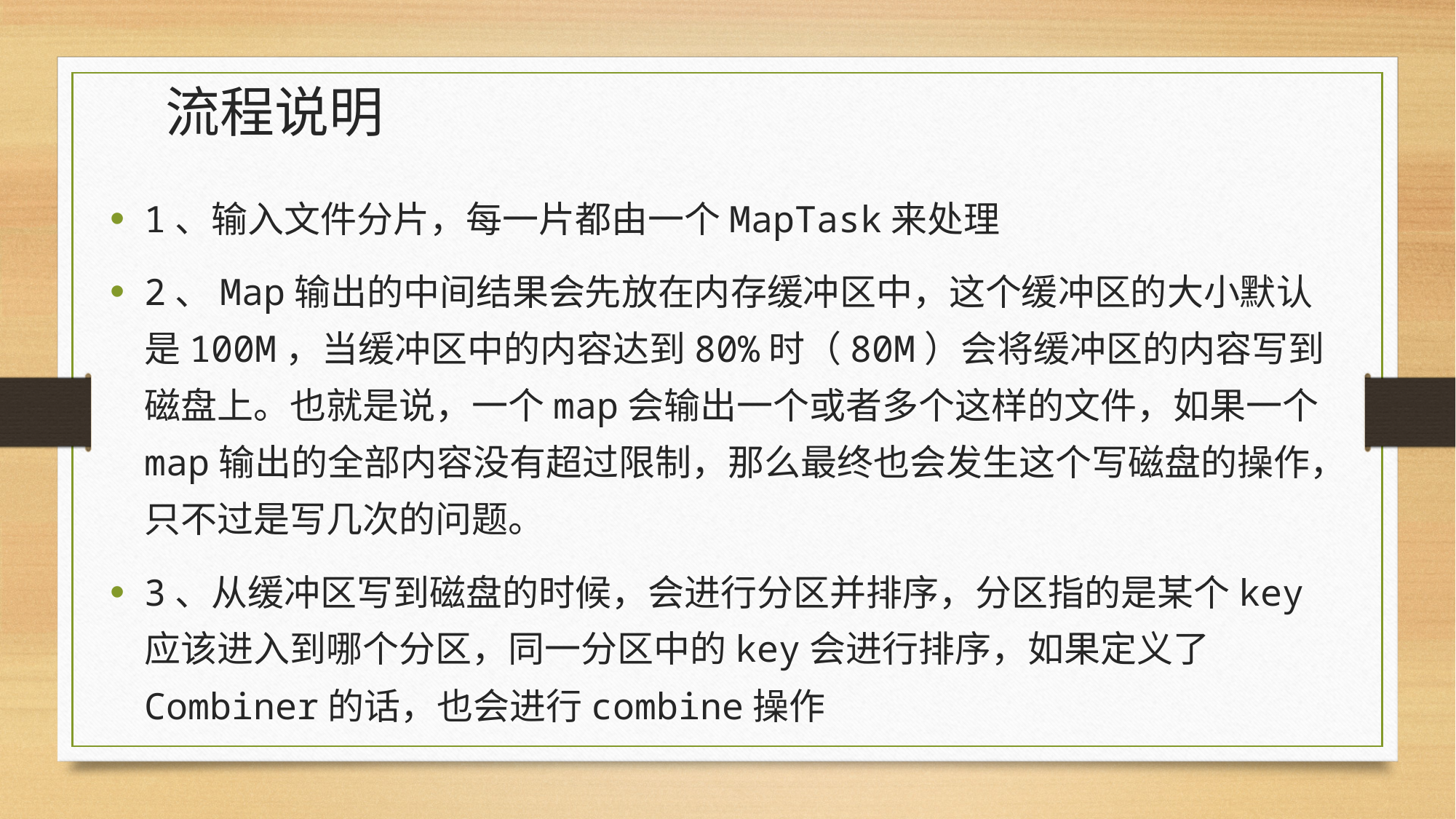

# 流程说明
1、输入文件分片，每一片都由一个MapTask来处理
2、Map输出的中间结果会先放在内存缓冲区中，这个缓冲区的大小默认是100M，当缓冲区中的内容达到80%时（80M）会将缓冲区的内容写到磁盘上。也就是说，一个map会输出一个或者多个这样的文件，如果一个map输出的全部内容没有超过限制，那么最终也会发生这个写磁盘的操作，只不过是写几次的问题。
3、从缓冲区写到磁盘的时候，会进行分区并排序，分区指的是某个key应该进入到哪个分区，同一分区中的key会进行排序，如果定义了Combiner的话，也会进行combine操作